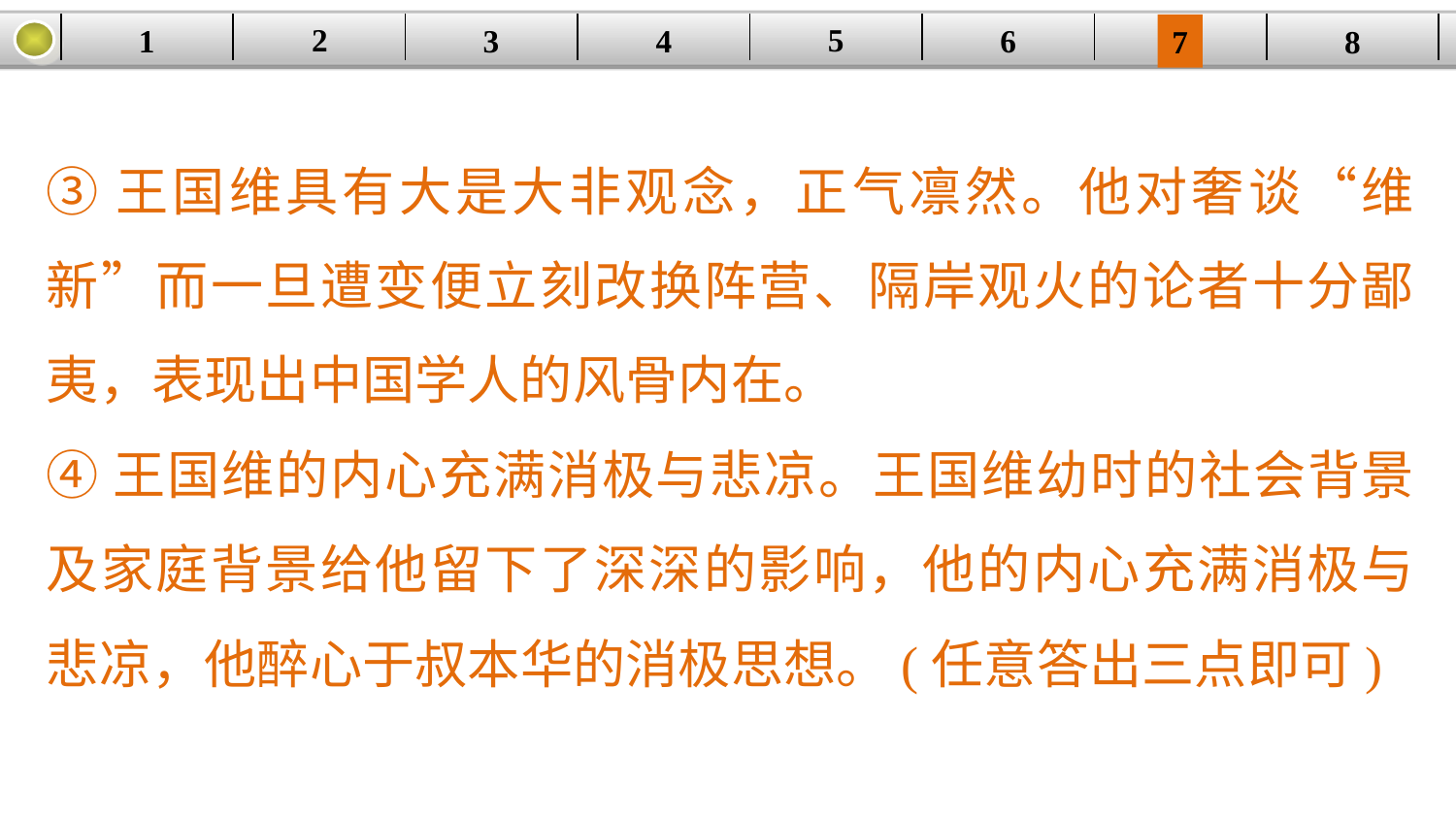

5
2
1
4
6
|  |  |  |  |  |  |  |  |
| --- | --- | --- | --- | --- | --- | --- | --- |
3
8
7

③王国维具有大是大非观念，正气凛然。他对奢谈“维新”而一旦遭变便立刻改换阵营、隔岸观火的论者十分鄙夷，表现出中国学人的风骨内在。
④王国维的内心充满消极与悲凉。王国维幼时的社会背景及家庭背景给他留下了深深的影响，他的内心充满消极与悲凉，他醉心于叔本华的消极思想。(任意答出三点即可)